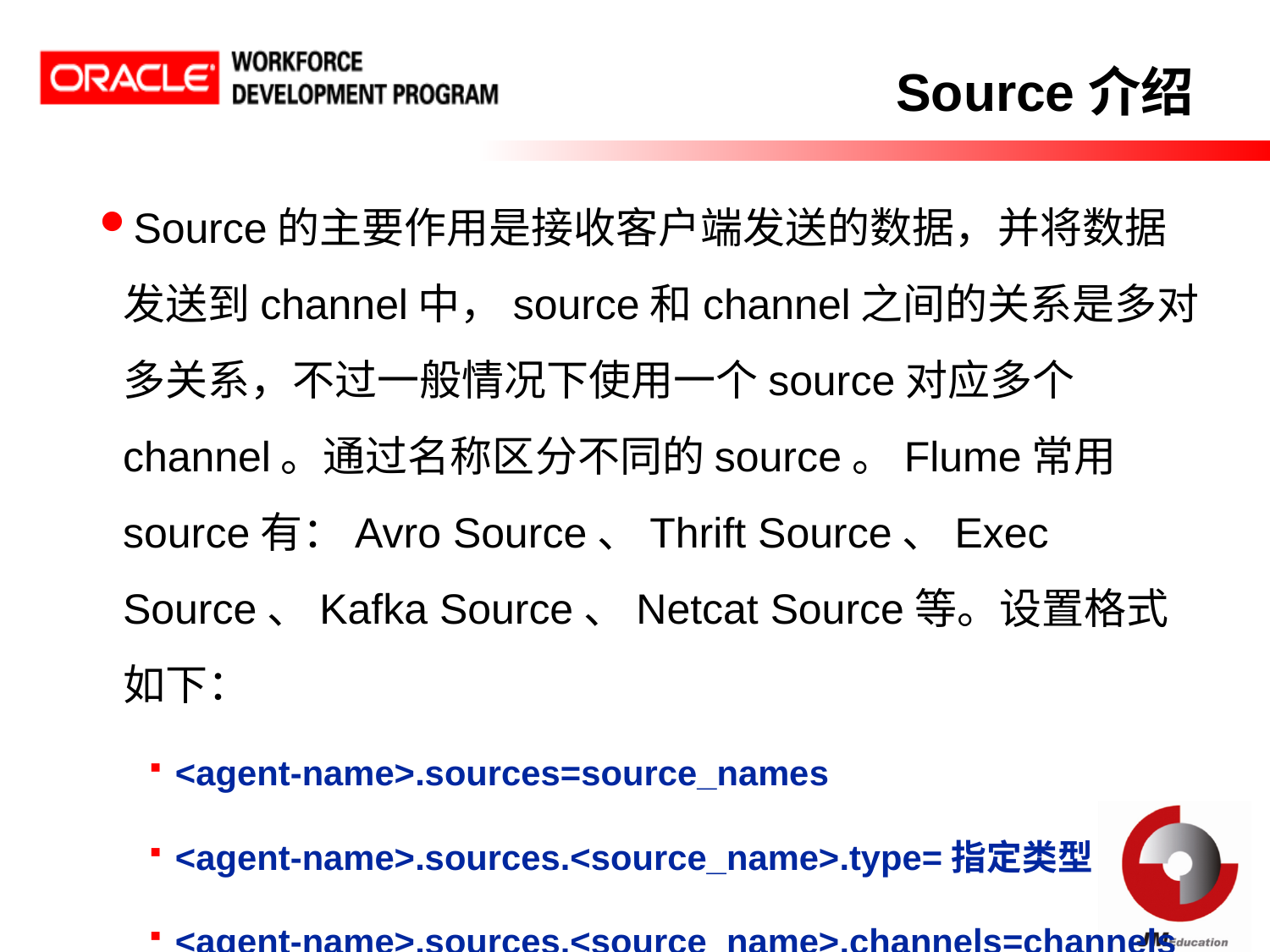

Source介绍
Source的主要作用是接收客户端发送的数据，并将数据发送到channel中，source和channel之间的关系是多对多关系，不过一般情况下使用一个source对应多个channel。通过名称区分不同的source。Flume常用source有：Avro Source、Thrift Source、Exec Source、Kafka Source、Netcat Source等。设置格式如下：
<agent-name>.sources=source_names
<agent-name>.sources.<source_name>.type=指定类型
<agent-name>.sources.<source_name>.channels=channels